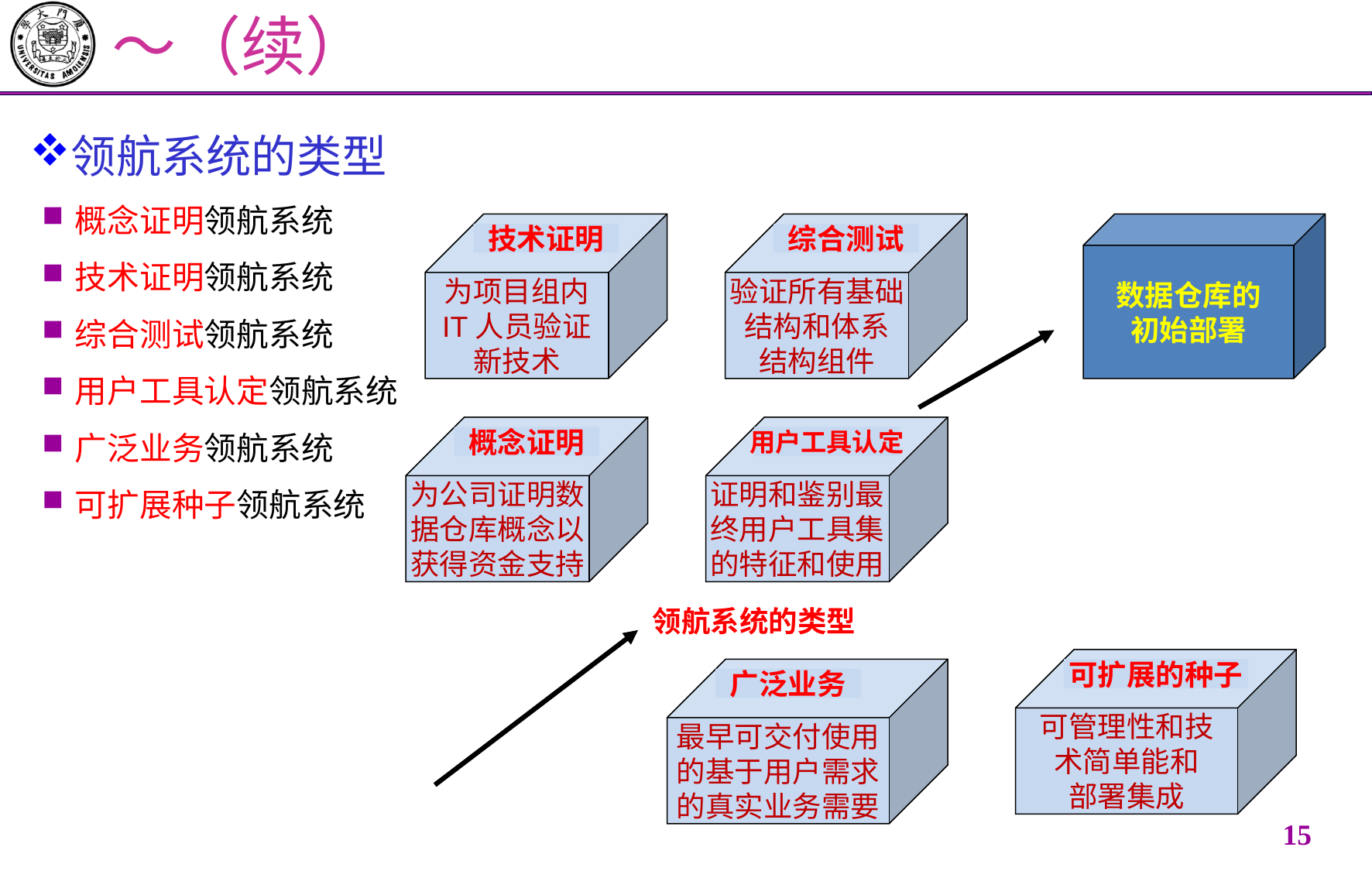

# ～（续）
领航系统的类型
概念证明领航系统
技术证明领航系统
综合测试领航系统
用户工具认定领航系统
广泛业务领航系统
可扩展种子领航系统
为项目组内
IT人员验证
新技术
验证所有基础
结构和体系
结构组件
数据仓库的
初始部署
技术证明
综合测试

为公司证明数
据仓库概念以
获得资金支持
证明和鉴别最
终用户工具集
的特征和使用
概念证明
用户工具认定
领航系统的类型

可管理性和技
术简单能和
部署集成
最早可交付使用
的基于用户需求
的真实业务需要
可扩展的种子
广泛业务
15